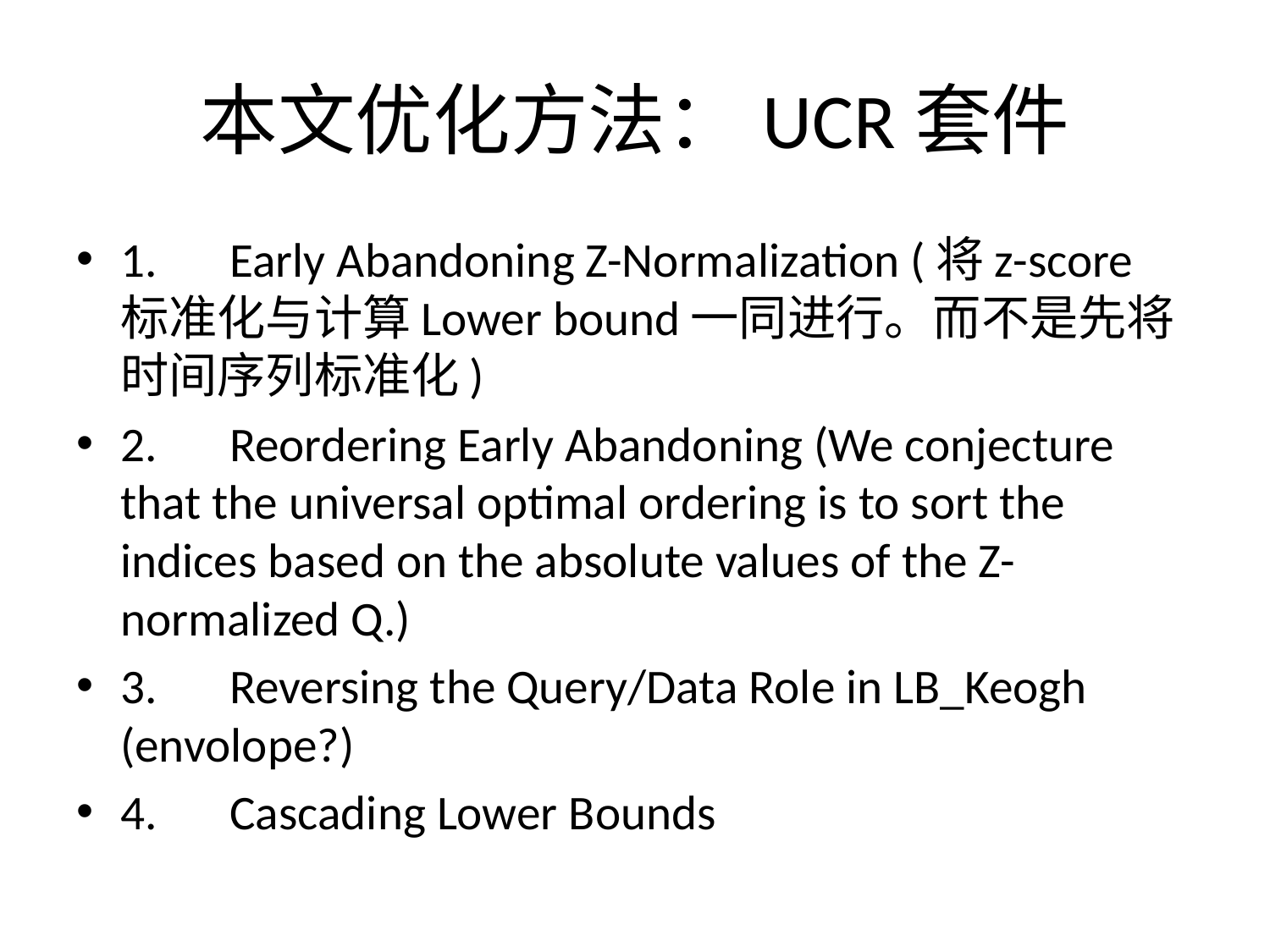

# 本文优化方法：UCR套件
1.	Early Abandoning Z-Normalization (将z-score 标准化与计算Lower bound一同进行。而不是先将时间序列标准化)
2.	Reordering Early Abandoning (We conjecture that the universal optimal ordering is to sort the indices based on the absolute values of the Z-normalized Q.)
3.	Reversing the Query/Data Role in LB_Keogh (envolope?)
4.	Cascading Lower Bounds